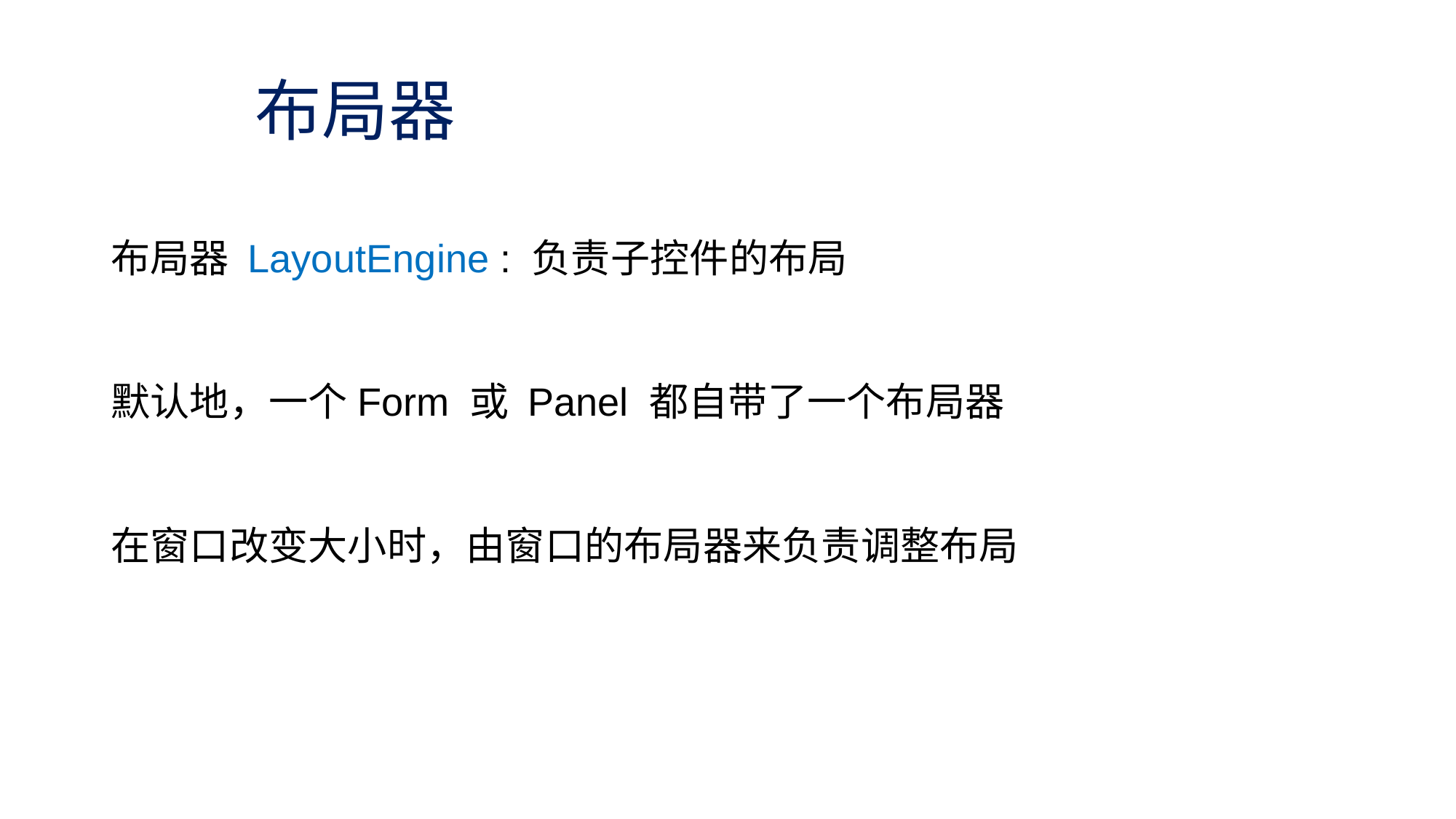

# 布局器
布局器 LayoutEngine : 负责子控件的布局

默认地，一个Form 或 Panel 都自带了一个布局器

在窗口改变大小时，由窗口的布局器来负责调整布局